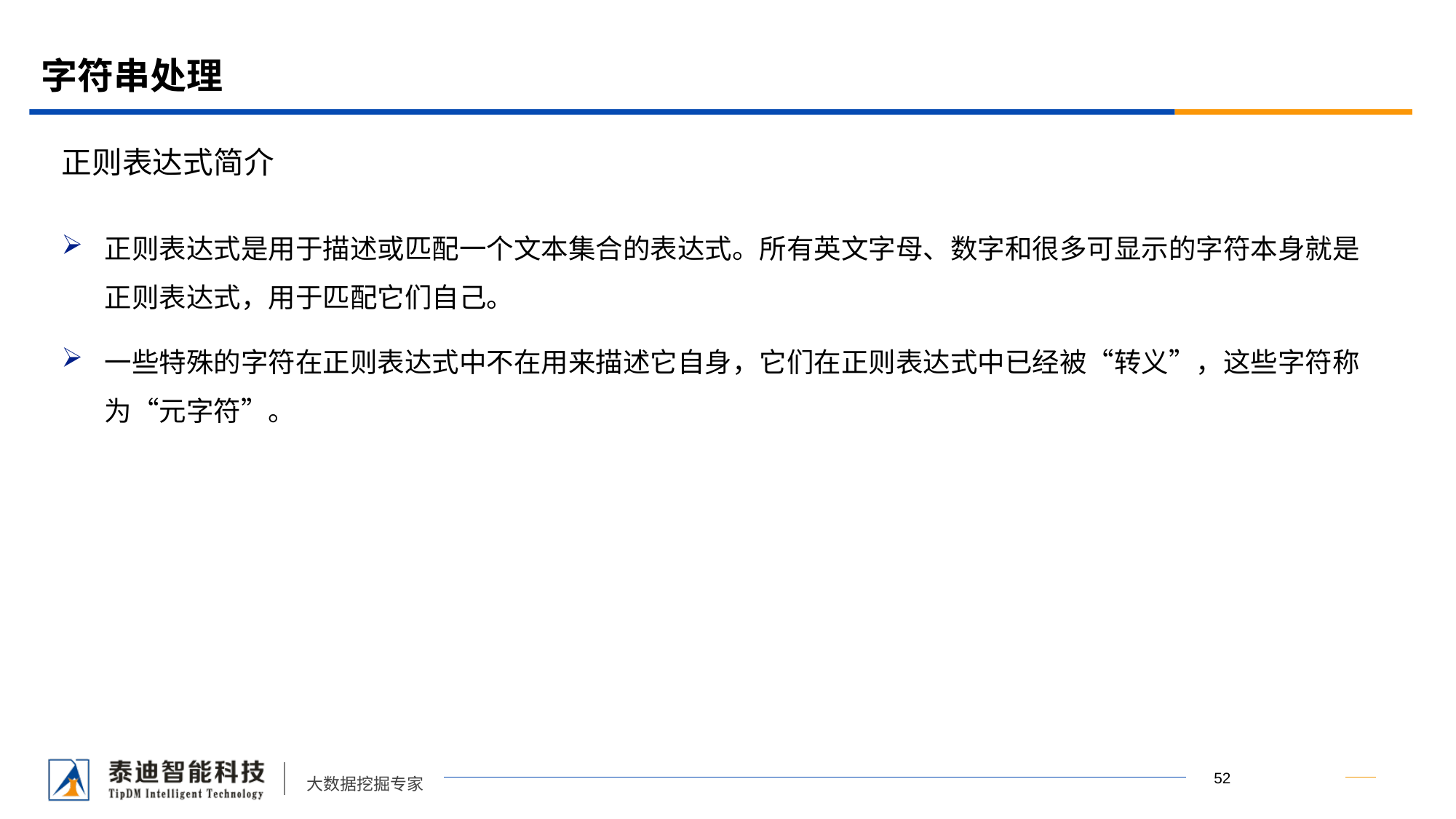

# 字符串处理
正则表达式简介
正则表达式是用于描述或匹配一个文本集合的表达式。所有英文字母、数字和很多可显示的字符本身就是正则表达式，用于匹配它们自己。
一些特殊的字符在正则表达式中不在用来描述它自身，它们在正则表达式中已经被“转义”，这些字符称为“元字符”。